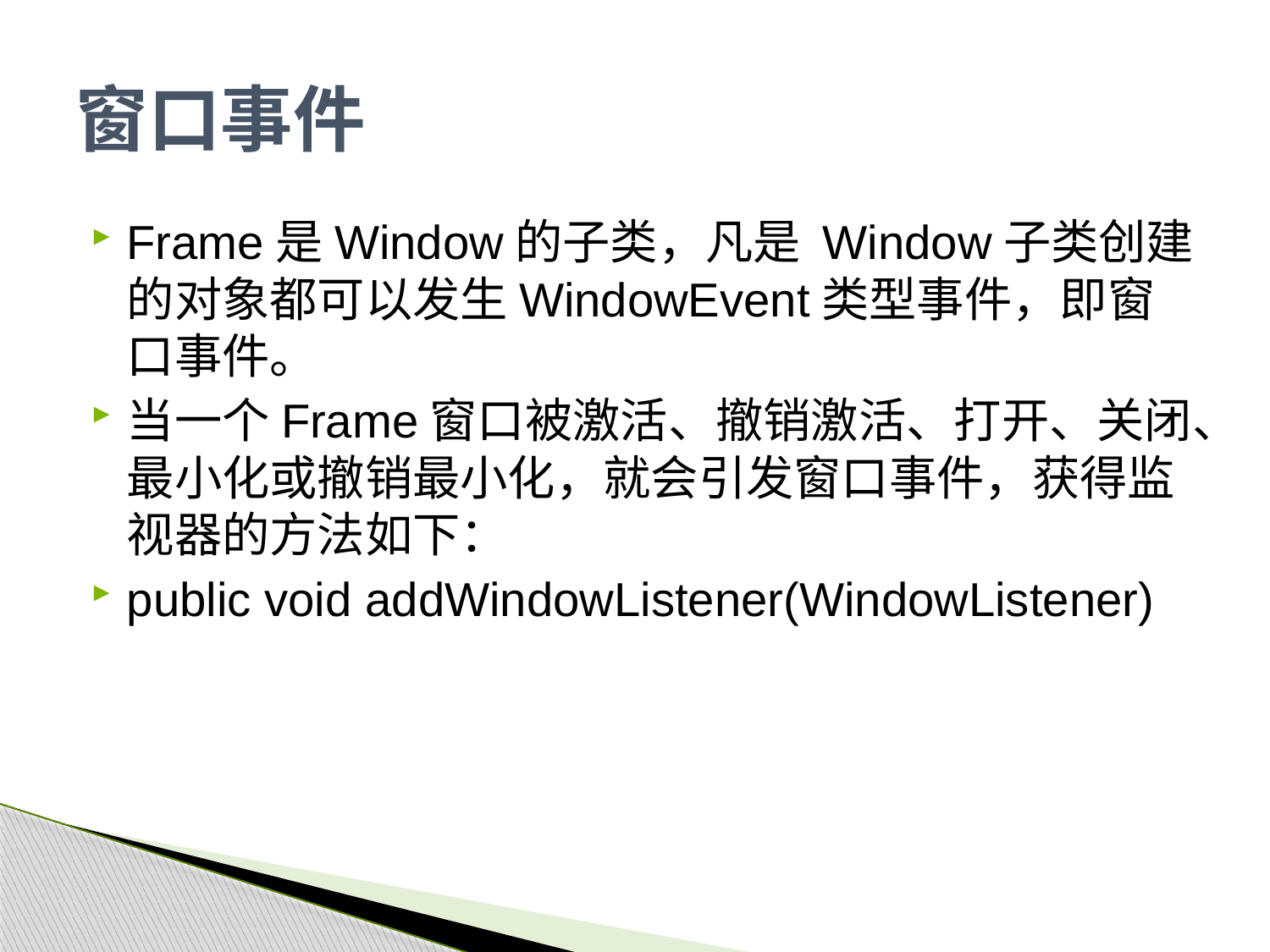

# 窗口事件
Frame是Window的子类，凡是 Window子类创建的对象都可以发生WindowEvent类型事件，即窗口事件。
当一个Frame窗口被激活、撤销激活、打开、关闭、最小化或撤销最小化，就会引发窗口事件，获得监视器的方法如下：
public void addWindowListener(WindowListener)